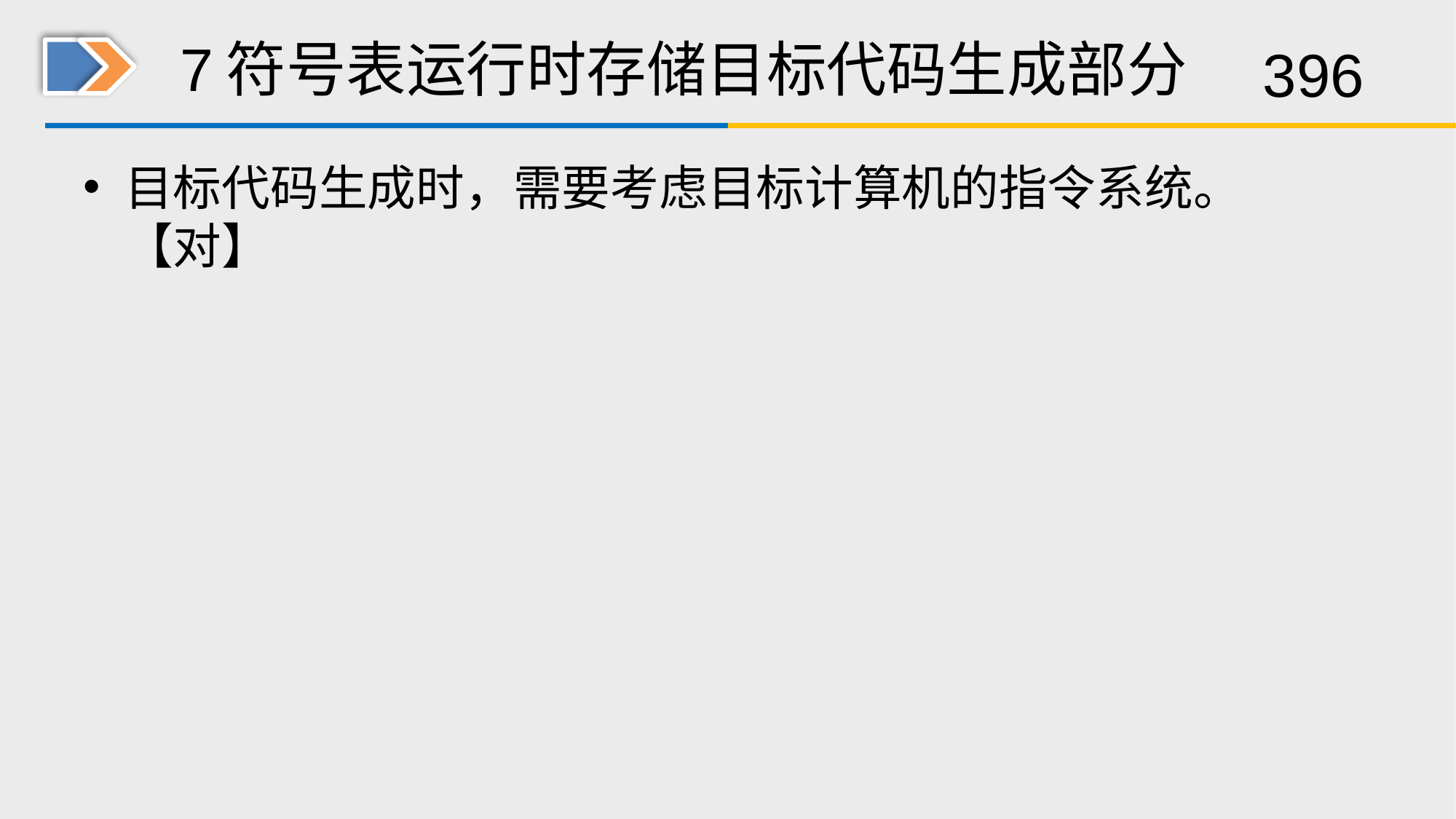

# 7符号表运行时存储目标代码生成部分
396
目标代码生成时，需要考虑目标计算机的指令系统。【对】